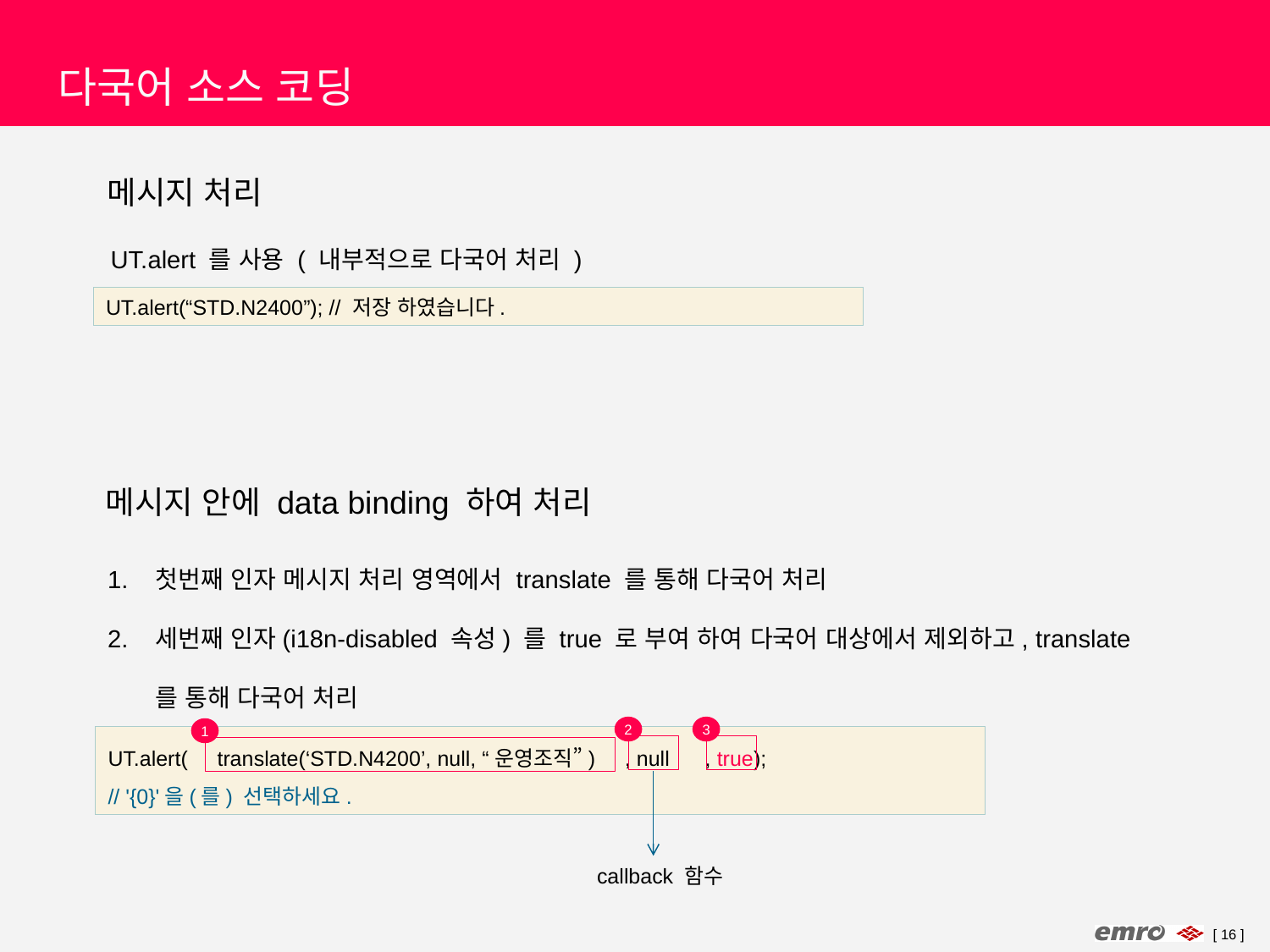

다국어 소스 코딩
메시지 처리
UT.alert 를 사용 ( 내부적으로 다국어 처리 )
UT.alert(“STD.N2400”); // 저장 하였습니다.
메시지 안에 data binding 하여 처리
첫번째 인자 메시지 처리 영역에서 translate 를 통해 다국어 처리
세번째 인자(i18n-disabled 속성) 를 true 로 부여 하여 다국어 대상에서 제외하고, translate 를 통해 다국어 처리

2
3
1
UT.alert(     translate(‘STD.N4200’, null, “운영조직”)     , null      , true);
// '{0}'을(를) 선택하세요.

callback 함수